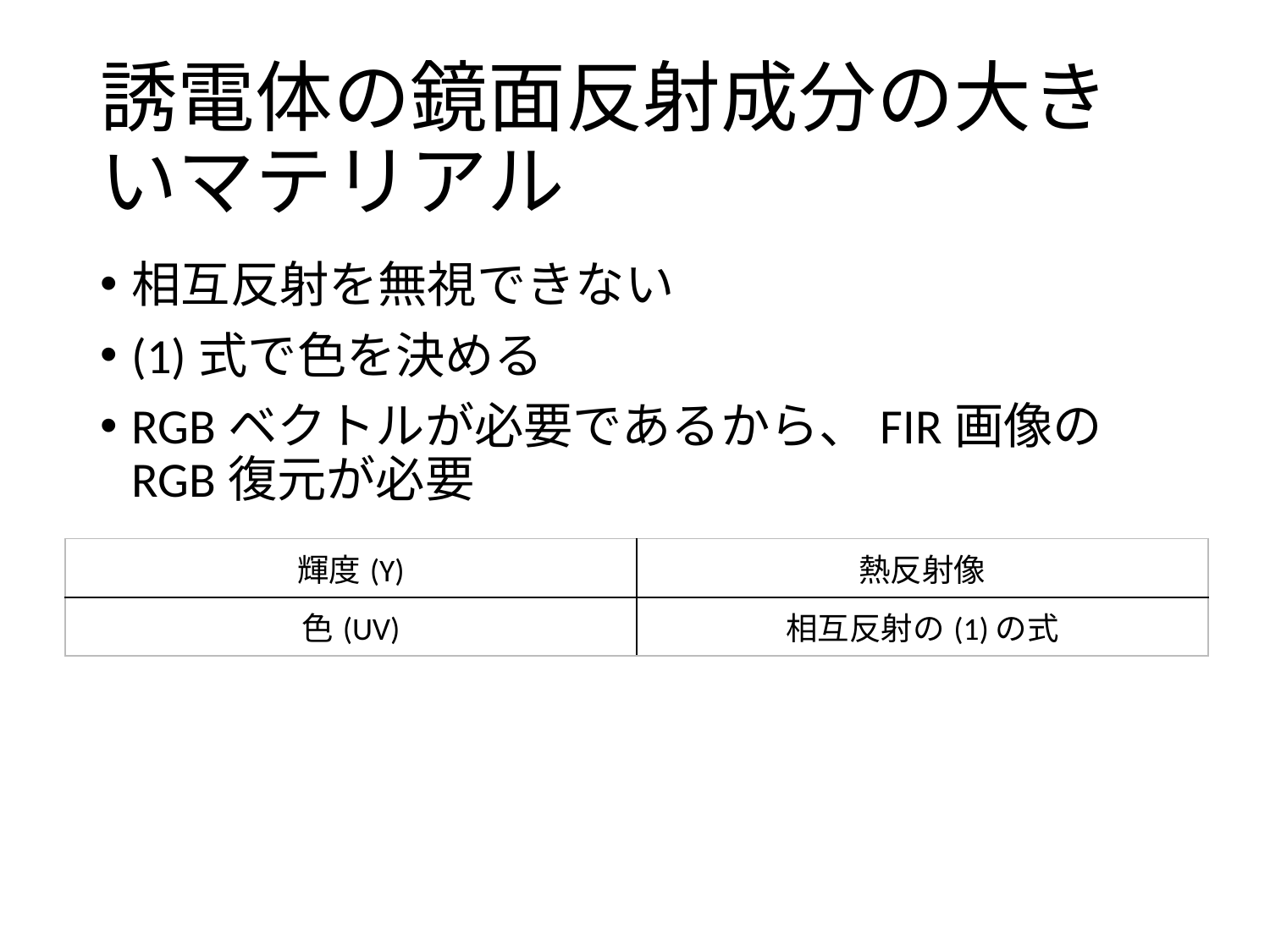

# 誘電体の鏡面反射成分の大きいマテリアル
相互反射を無視できない
(1)式で色を決める
RGBベクトルが必要であるから、FIR画像のRGB復元が必要
| 輝度(Y) | 熱反射像 |
| --- | --- |
| 色(UV) | 相互反射の(1)の式 |